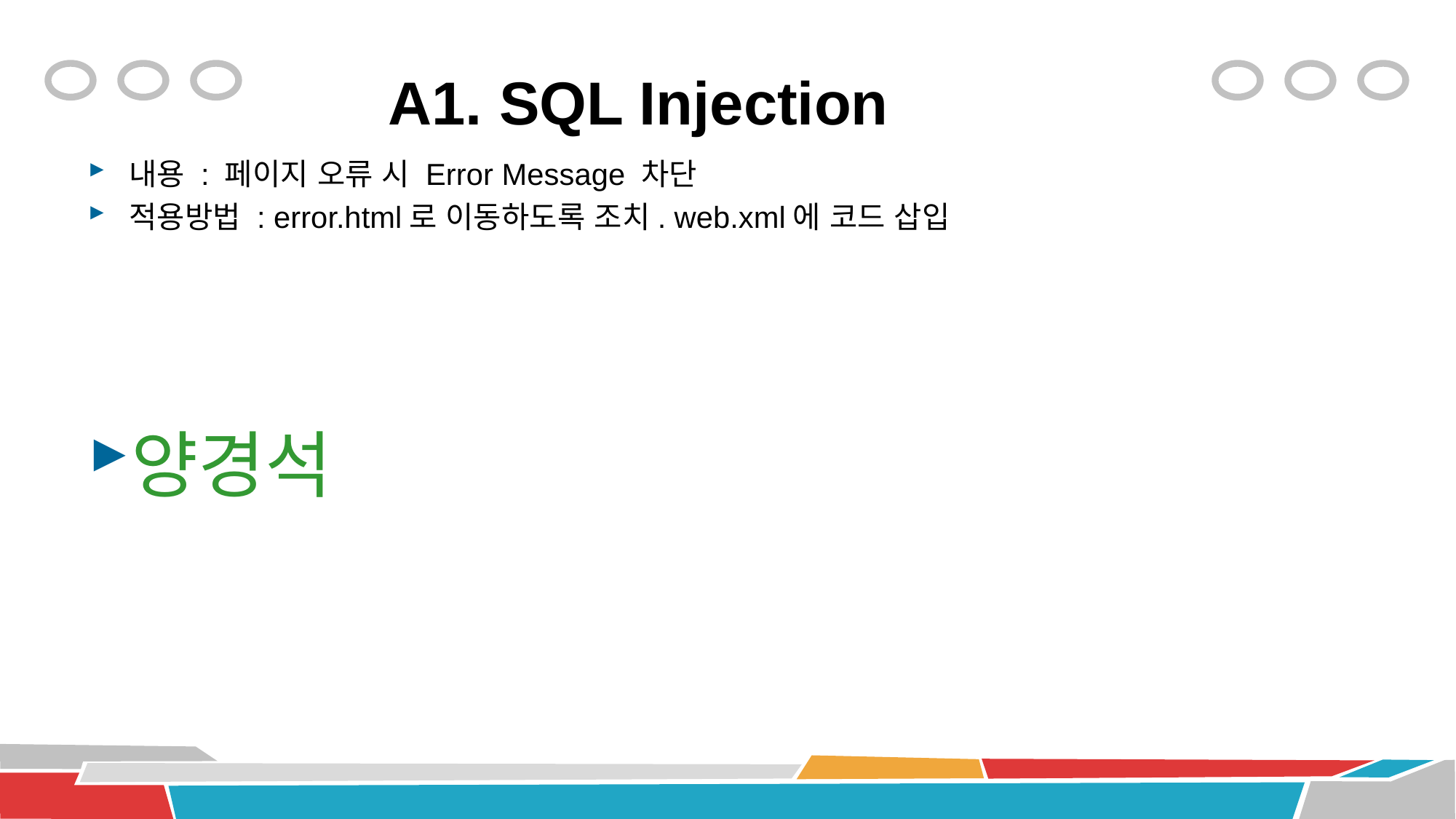

# A1. SQL Injection
내용 : 페이지 오류 시 Error Message 차단
적용방법 : error.html로 이동하도록 조치. web.xml에 코드 삽입

양경석